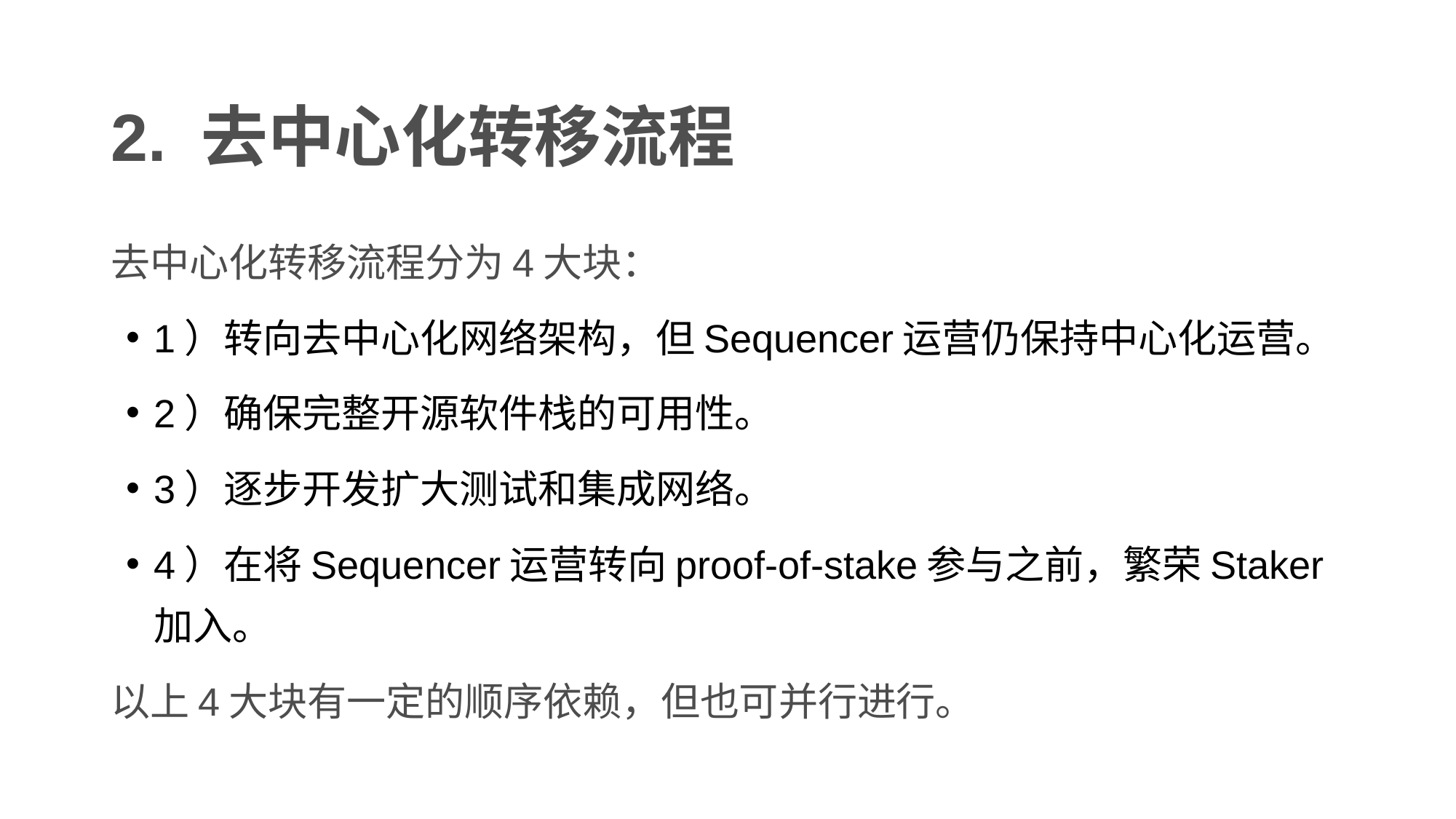

# 2. 去中心化转移流程
去中心化转移流程分为4大块：
1）转向去中心化网络架构，但Sequencer运营仍保持中心化运营。
2）确保完整开源软件栈的可用性。
3）逐步开发扩大测试和集成网络。
4）在将Sequencer运营转向proof-of-stake参与之前，繁荣Staker加入。
以上4大块有一定的顺序依赖，但也可并行进行。